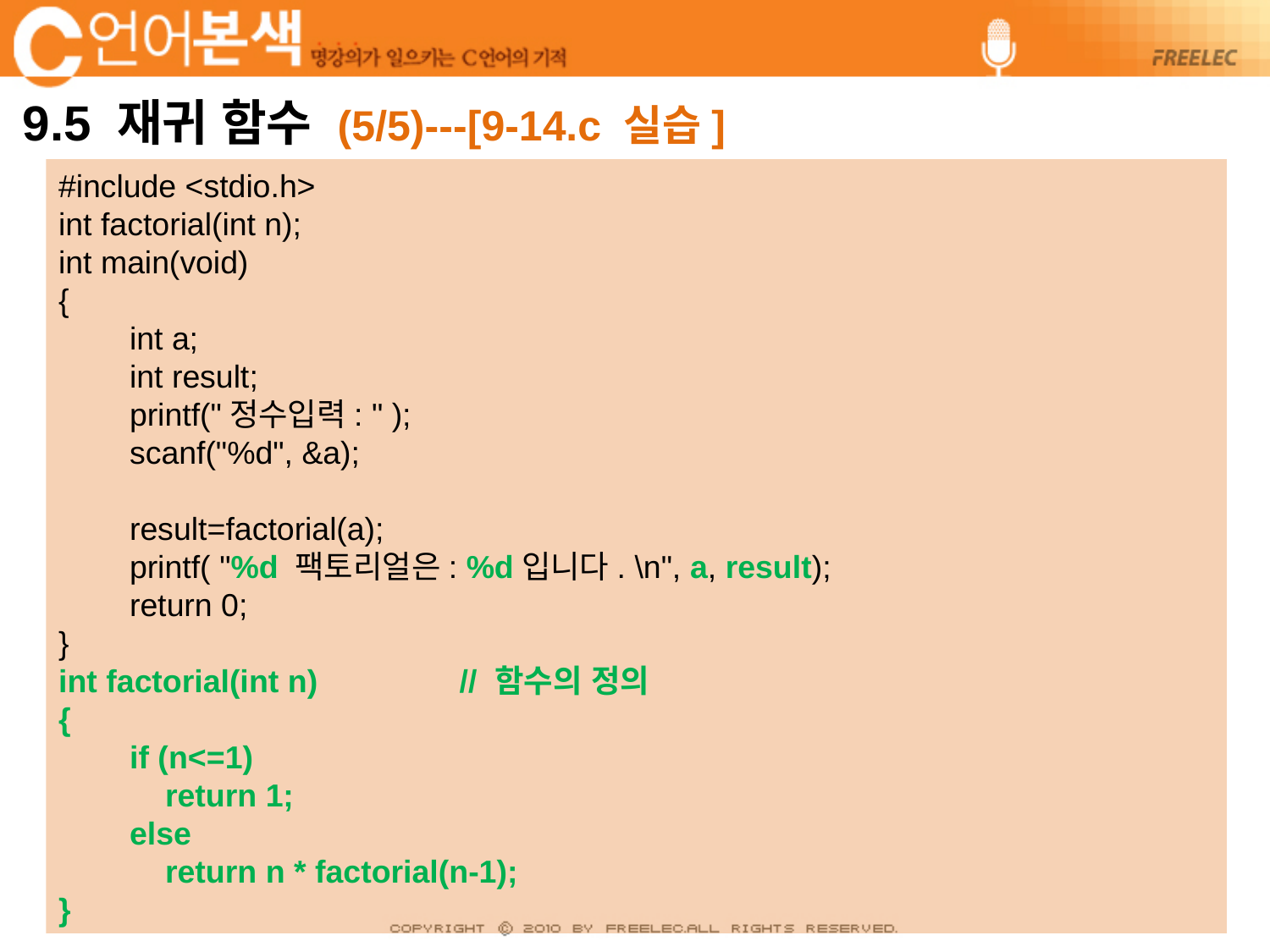

# 9.5 재귀 함수 (5/5)---[9-14.c 실습]
#include <stdio.h>
int factorial(int n);
int main(void)
{
        int a;
        int result;
        printf("정수입력: " );
        scanf("%d", &a);

        result=factorial(a);
        printf( "%d 팩토리얼은: %d입니다. \n", a, result);
        return 0;
}
int factorial(int n)                // 함수의 정의
{
        if (n<=1)
            return 1;
        else
            return n * factorial(n-1);
}